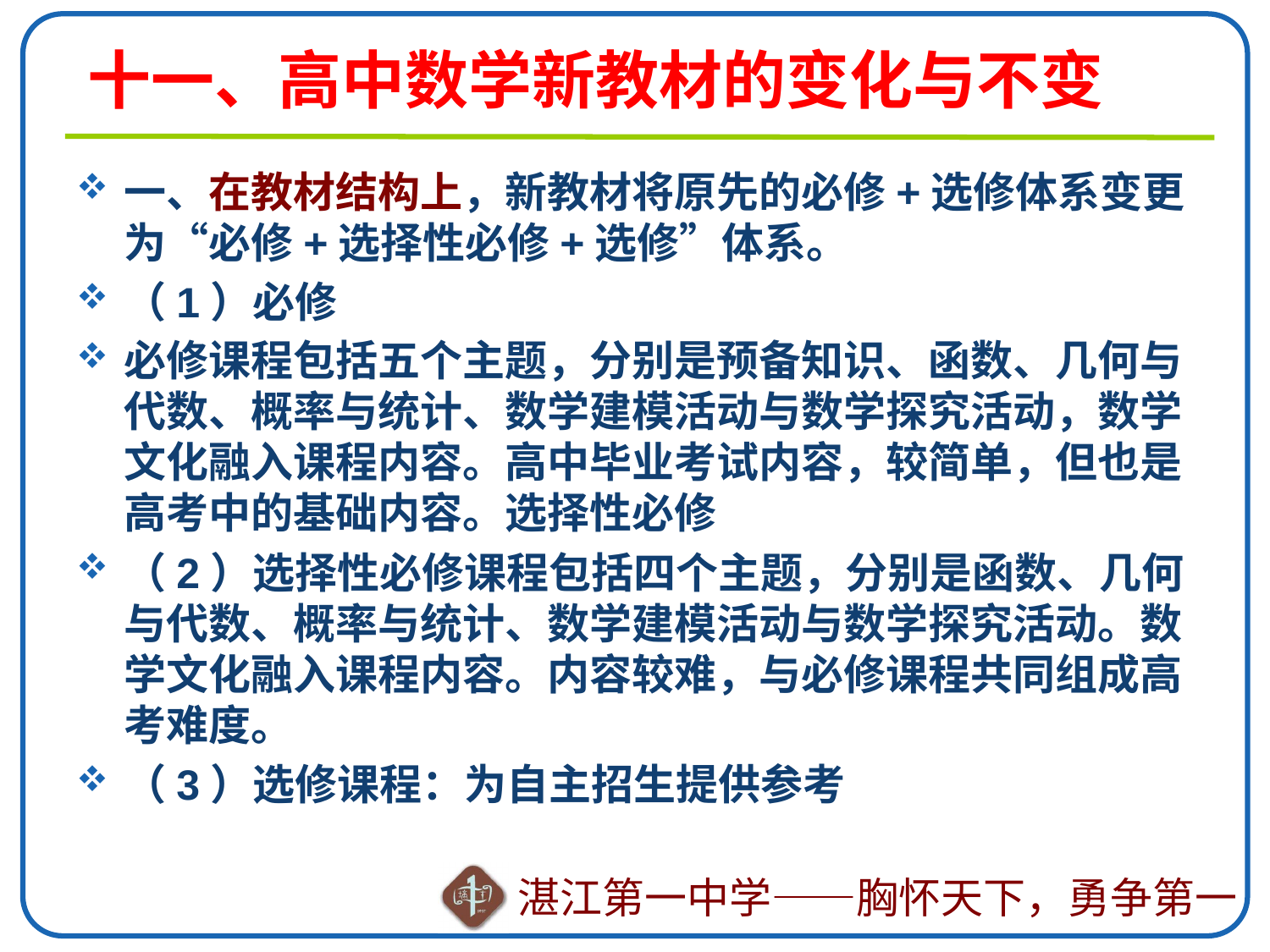

# 十一、高中数学新教材的变化与不变
一、在教材结构上，新教材将原先的必修+选修体系变更为“必修+选择性必修+选修”体系。
（1）必修
必修课程包括五个主题，分别是预备知识、函数、几何与代数、概率与统计、数学建模活动与数学探究活动，数学文化融入课程内容。高中毕业考试内容，较简单，但也是高考中的基础内容。选择性必修
（2）选择性必修课程包括四个主题，分别是函数、几何与代数、概率与统计、数学建模活动与数学探究活动。数学文化融入课程内容。内容较难，与必修课程共同组成高考难度。
（3）选修课程：为自主招生提供参考

40